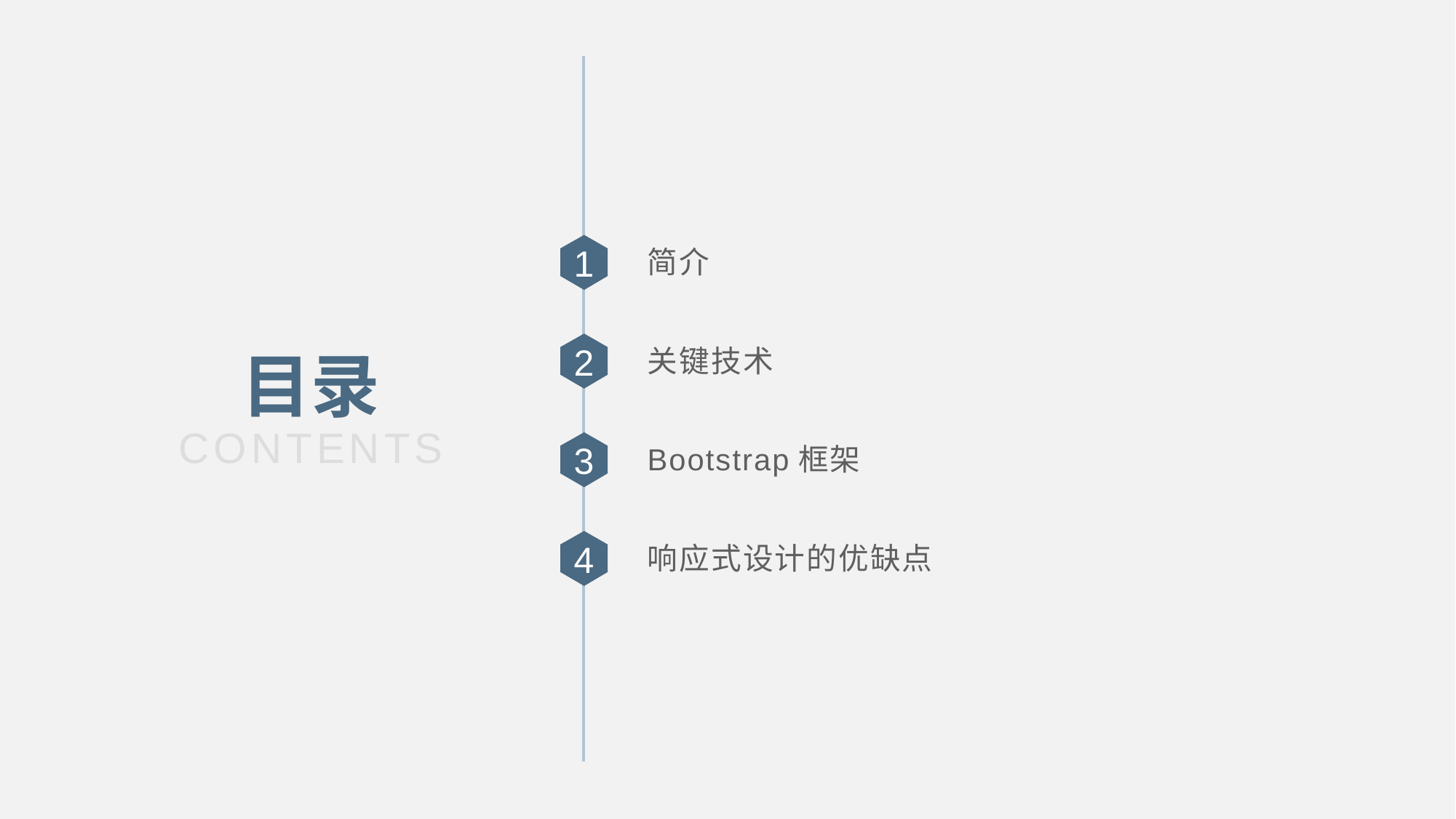

简介
1
关键技术
2
目录
CONTENTS
Bootstrap框架
3
响应式设计的优缺点
4